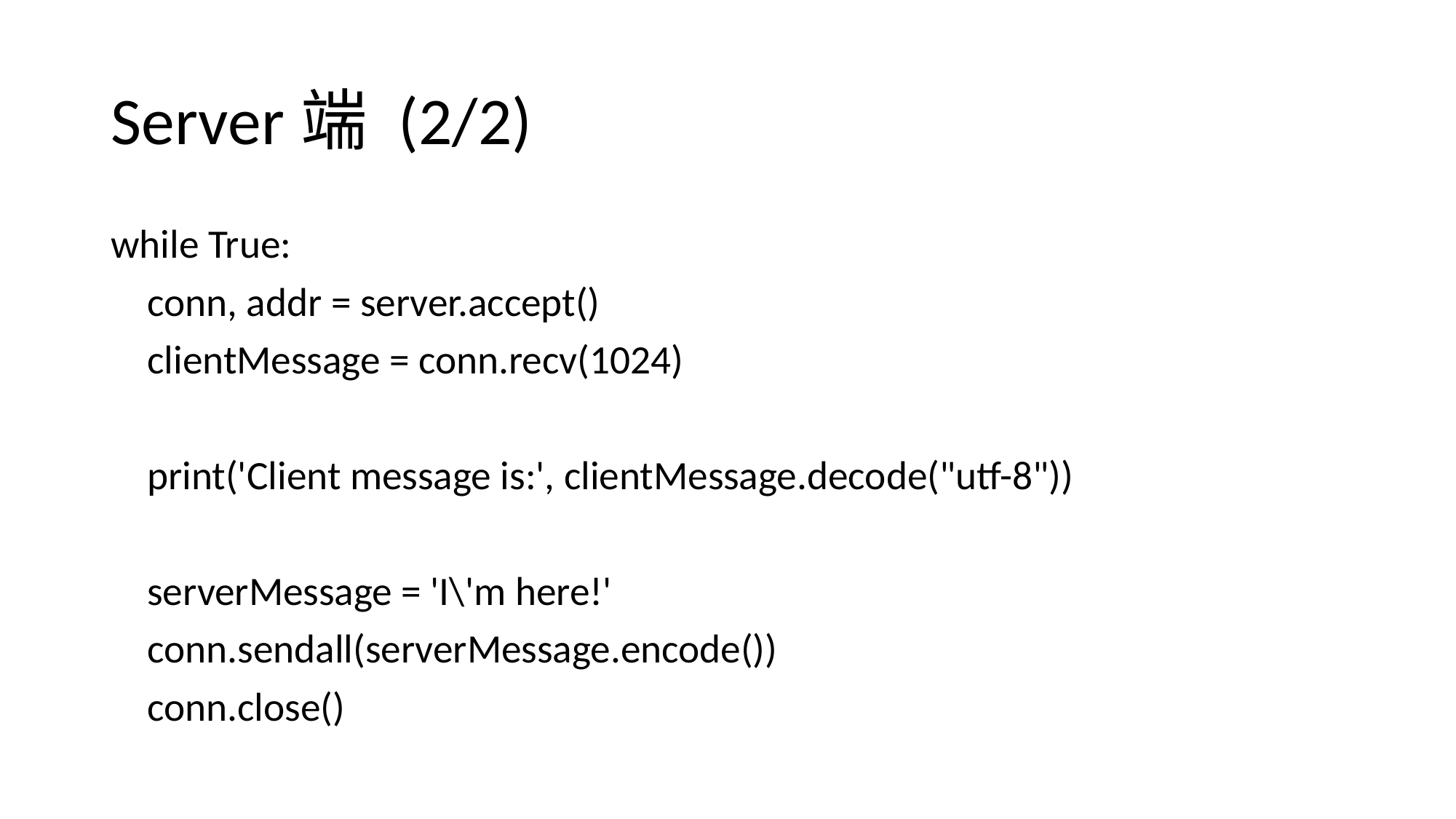

# Server端 (2/2)
while True:
    conn, addr = server.accept()
    clientMessage = conn.recv(1024)

    print('Client message is:', clientMessage.decode("utf-8"))

    serverMessage = 'I\'m here!'
    conn.sendall(serverMessage.encode())
    conn.close()